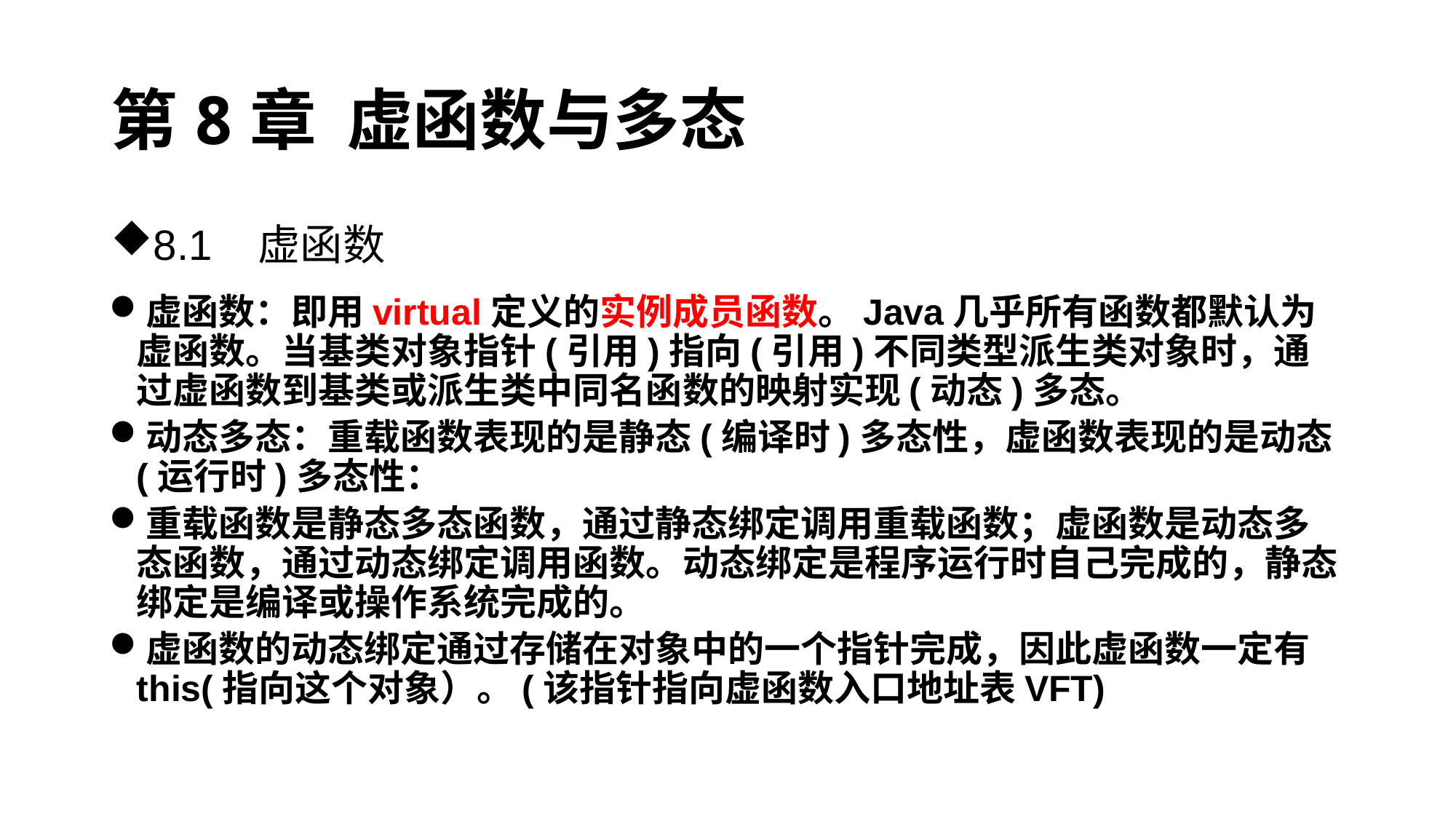

# 第8章  虚函数与多态
8.1   虚函数
虚函数：即用virtual定义的实例成员函数。Java几乎所有函数都默认为虚函数。当基类对象指针(引用)指向(引用)不同类型派生类对象时，通过虚函数到基类或派生类中同名函数的映射实现(动态)多态。
动态多态：重载函数表现的是静态(编译时)多态性，虚函数表现的是动态(运行时)多态性：
重载函数是静态多态函数，通过静态绑定调用重载函数；虚函数是动态多态函数，通过动态绑定调用函数。动态绑定是程序运行时自己完成的，静态绑定是编译或操作系统完成的。
虚函数的动态绑定通过存储在对象中的一个指针完成，因此虚函数一定有this(指向这个对象）。(该指针指向虚函数入口地址表VFT)